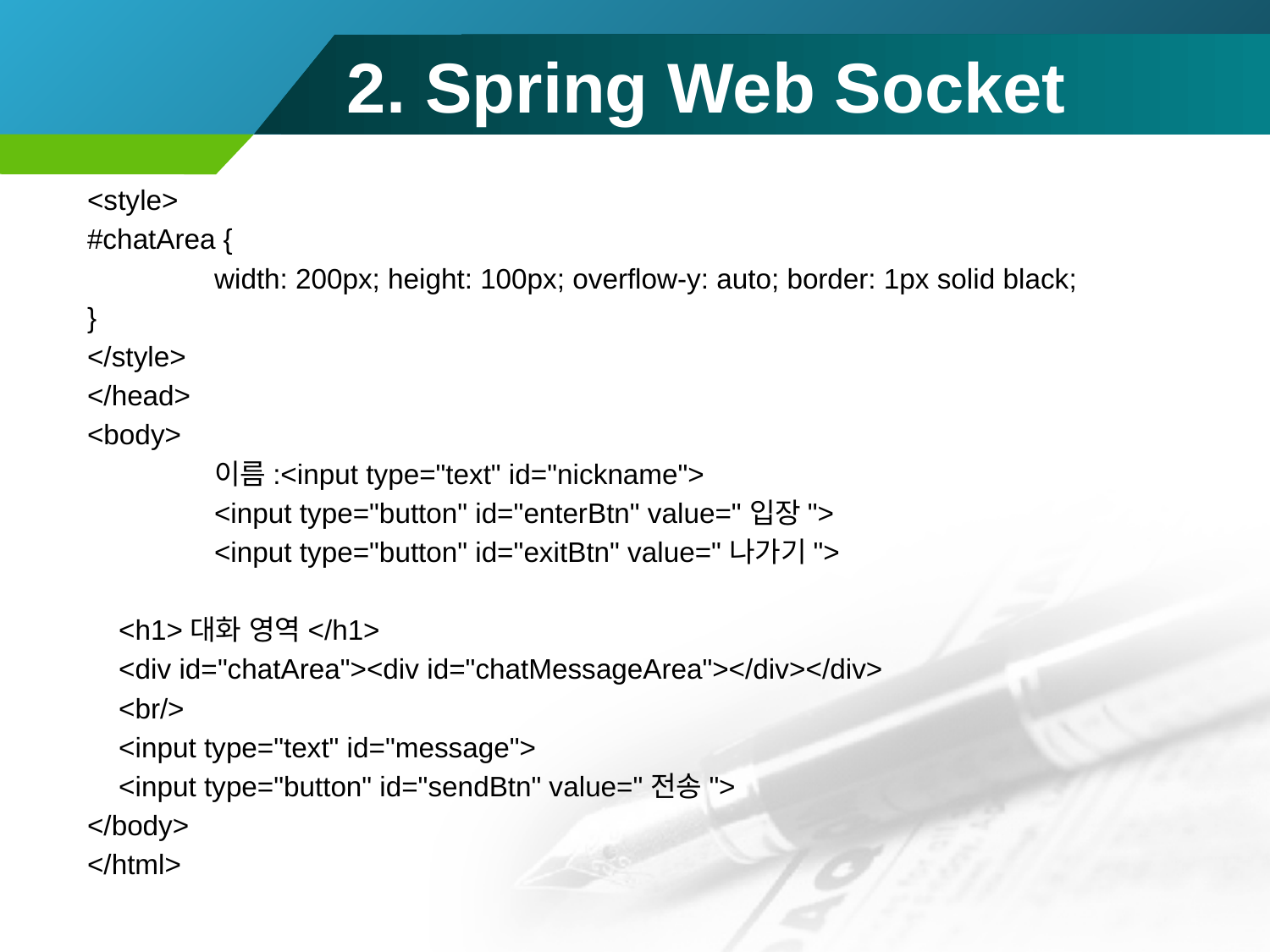

# 2. Spring Web Socket
<style>
#chatArea {
	width: 200px; height: 100px; overflow-y: auto; border: 1px solid black;
}
</style>
</head>
<body>
	이름:<input type="text" id="nickname">
	<input type="button" id="enterBtn" value="입장">
	<input type="button" id="exitBtn" value="나가기">

    <h1>대화 영역</h1>
    <div id="chatArea"><div id="chatMessageArea"></div></div>
    <br/>
    <input type="text" id="message">
    <input type="button" id="sendBtn" value="전송">
</body>
</html>